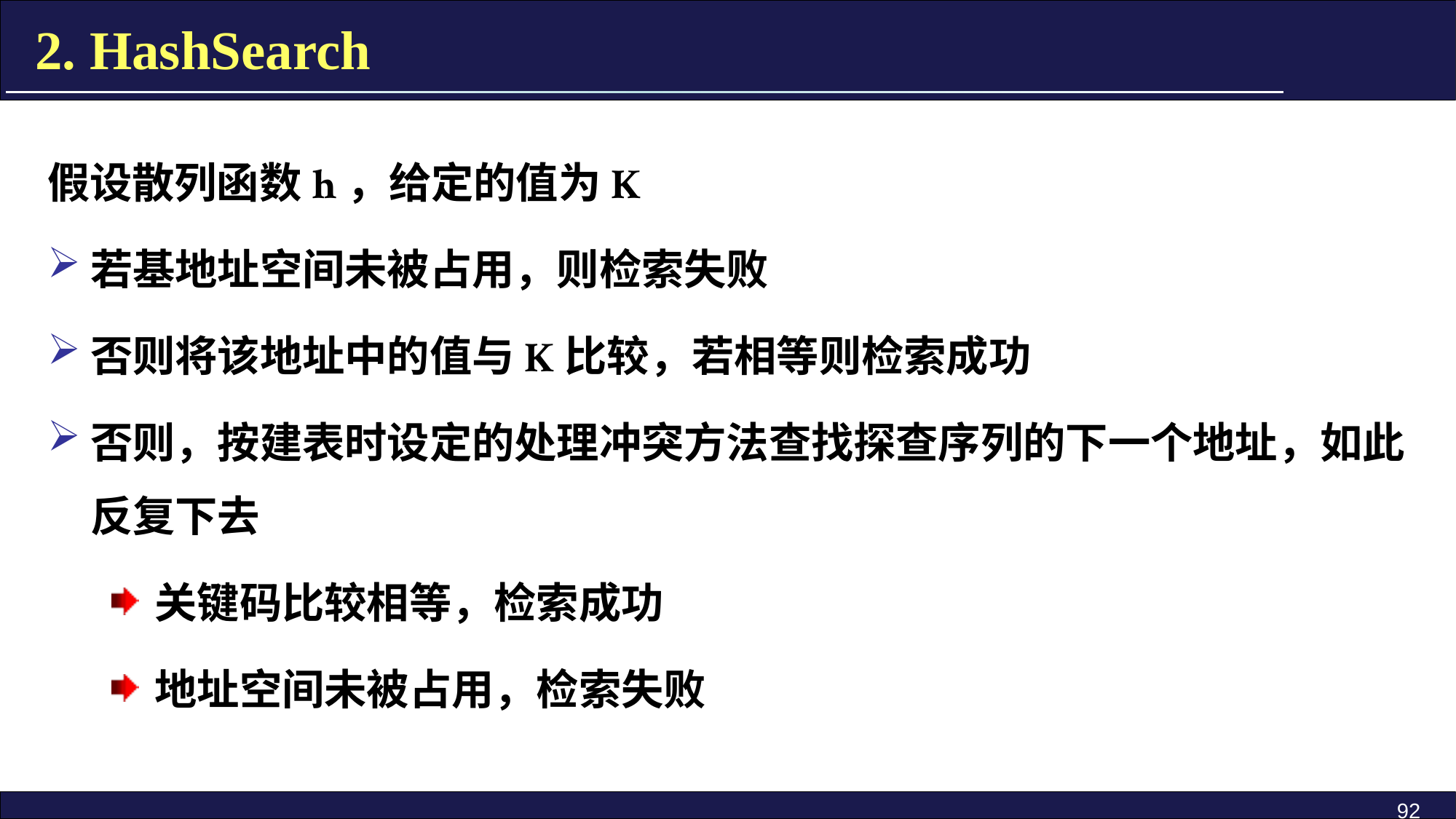

2. HashSearch
假设散列函数h，给定的值为K
若基地址空间未被占用，则检索失败
否则将该地址中的值与K比较，若相等则检索成功
否则，按建表时设定的处理冲突方法查找探查序列的下一个地址，如此反复下去
关键码比较相等，检索成功
地址空间未被占用，检索失败
92